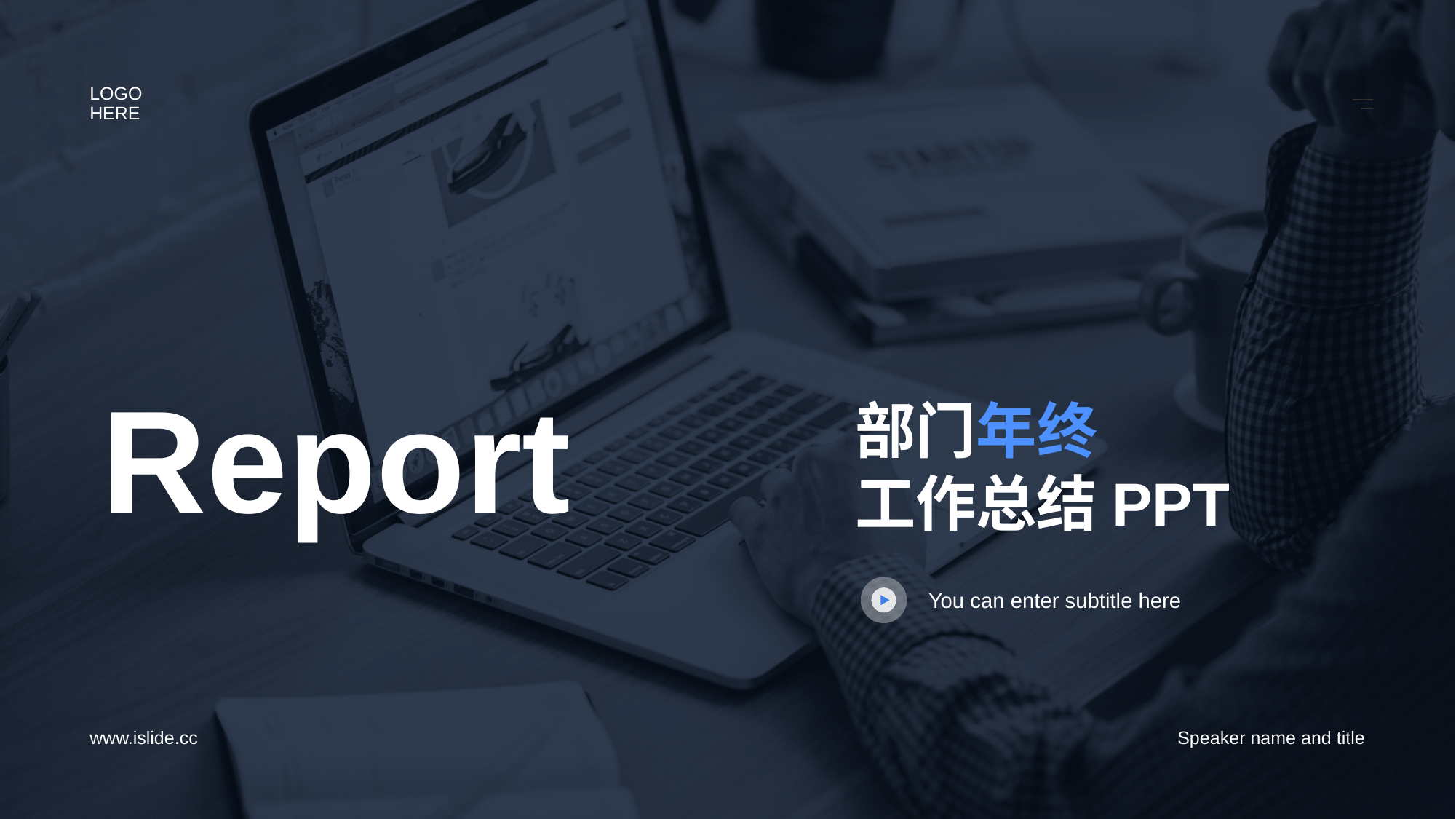

LOGO HERE
Report
# 部门年终 工作总结PPT
You can enter subtitle here
www.islide.cc
Speaker name and title